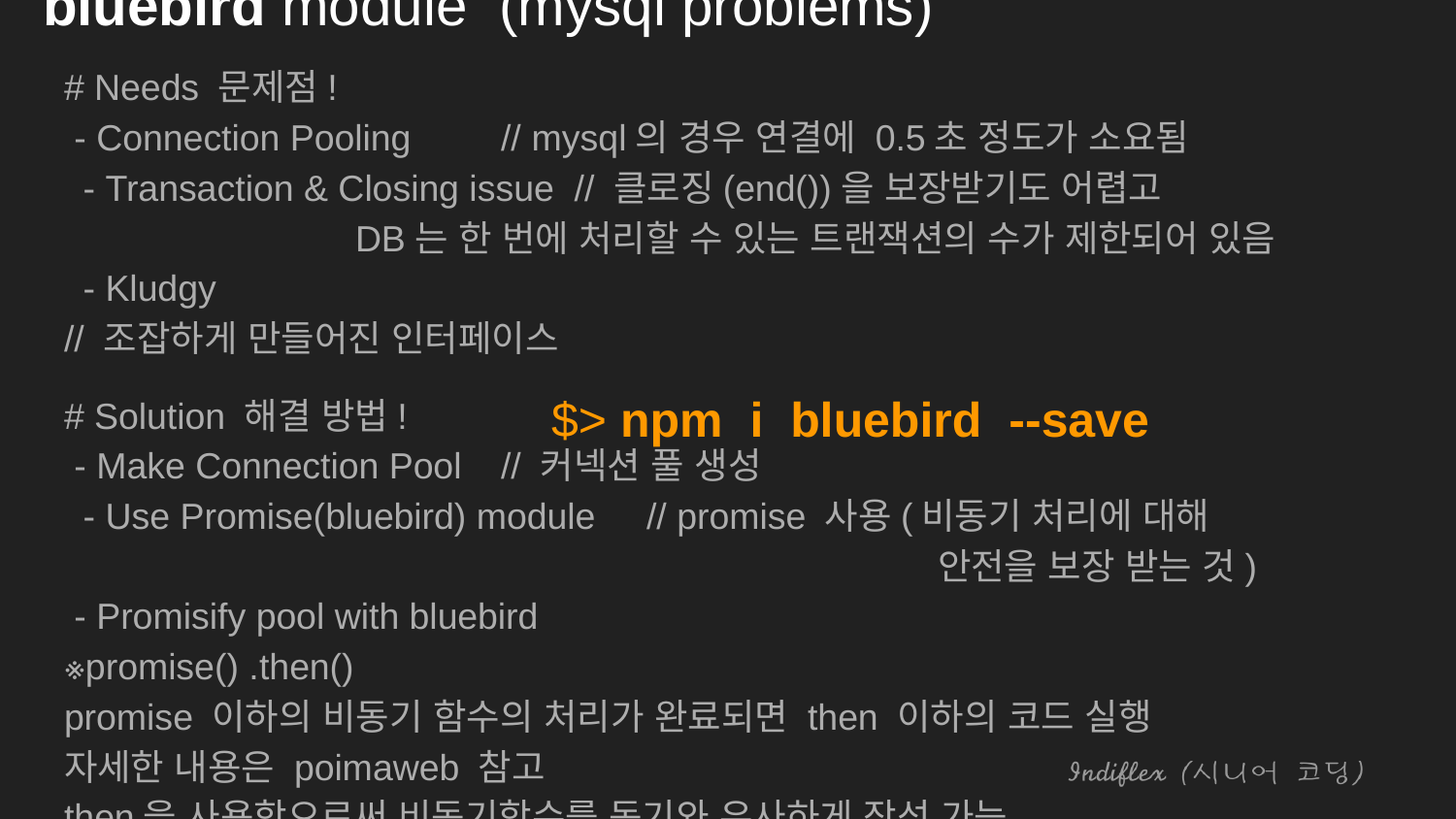

# bluebird module  (mysql problems)
# Needs 문제점! - Connection Pooling	// mysql의 경우 연결에 0.5초 정도가 소요됨 - Transaction & Closing issue  // 클로징(end())을 보장받기도 어렵고 DB는 한 번에 처리할 수 있는 트랜잭션의 수가 제한되어 있음 - Kludgy
// 조잡하게 만들어진 인터페이스
# Solution 해결 방법! - Make Connection Pool	// 커넥션 풀 생성 - Use Promise(bluebird) module	// promise 사용(비동기 처리에 대해 안전을 보장 받는 것) - Promisify pool with bluebird ※promise() .then() promise 이하의 비동기 함수의 처리가 완료되면 then 이하의 코드 실행 자세한 내용은 poimaweb 참고 then을 사용함으로써 비동기함수를 동기와 유사하게 작성 가능
$> npm  i  bluebird  --save